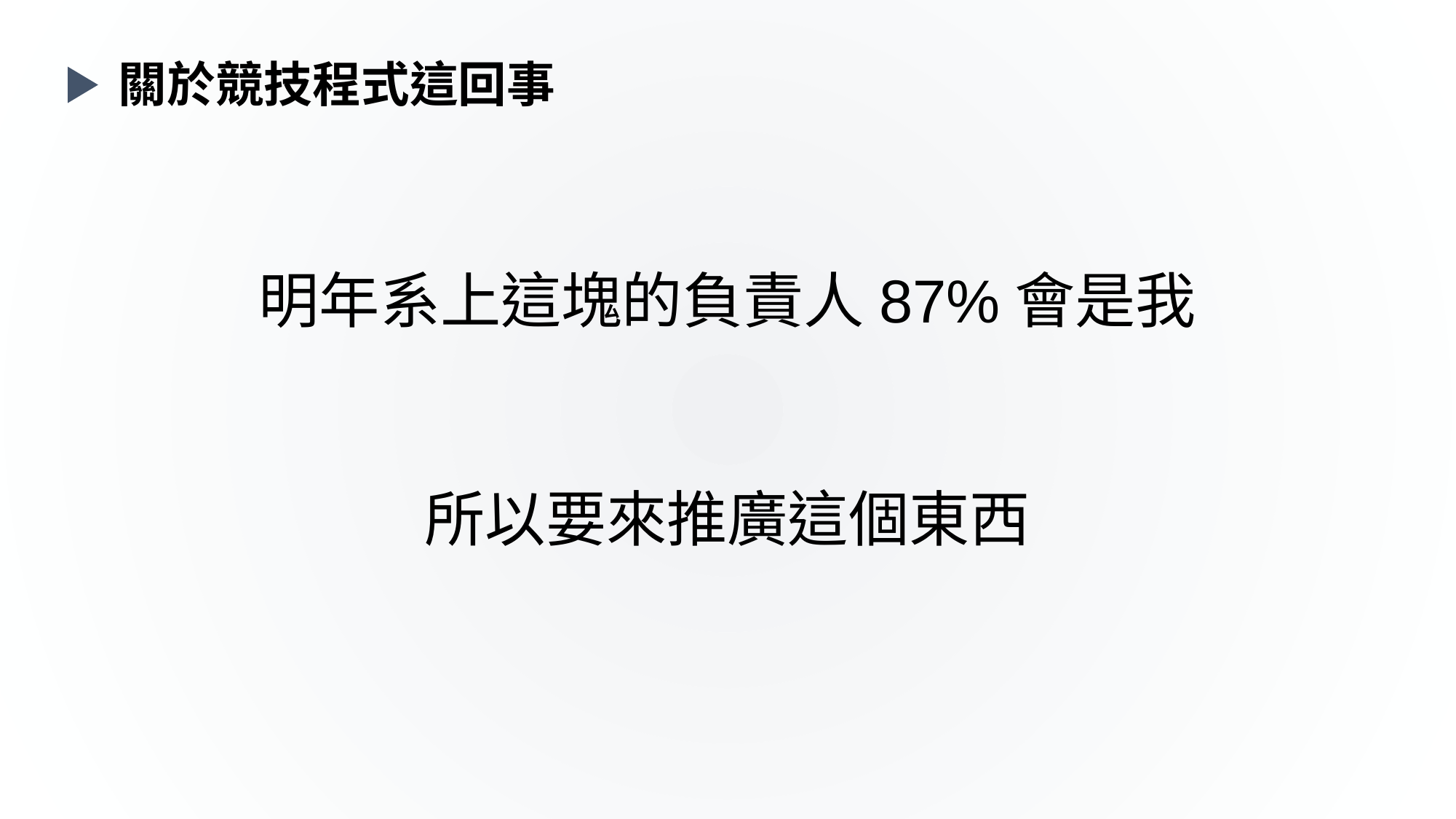

關於競技程式這回事

明年系上這塊的負責人87%會是我

所以要來推廣這個東西